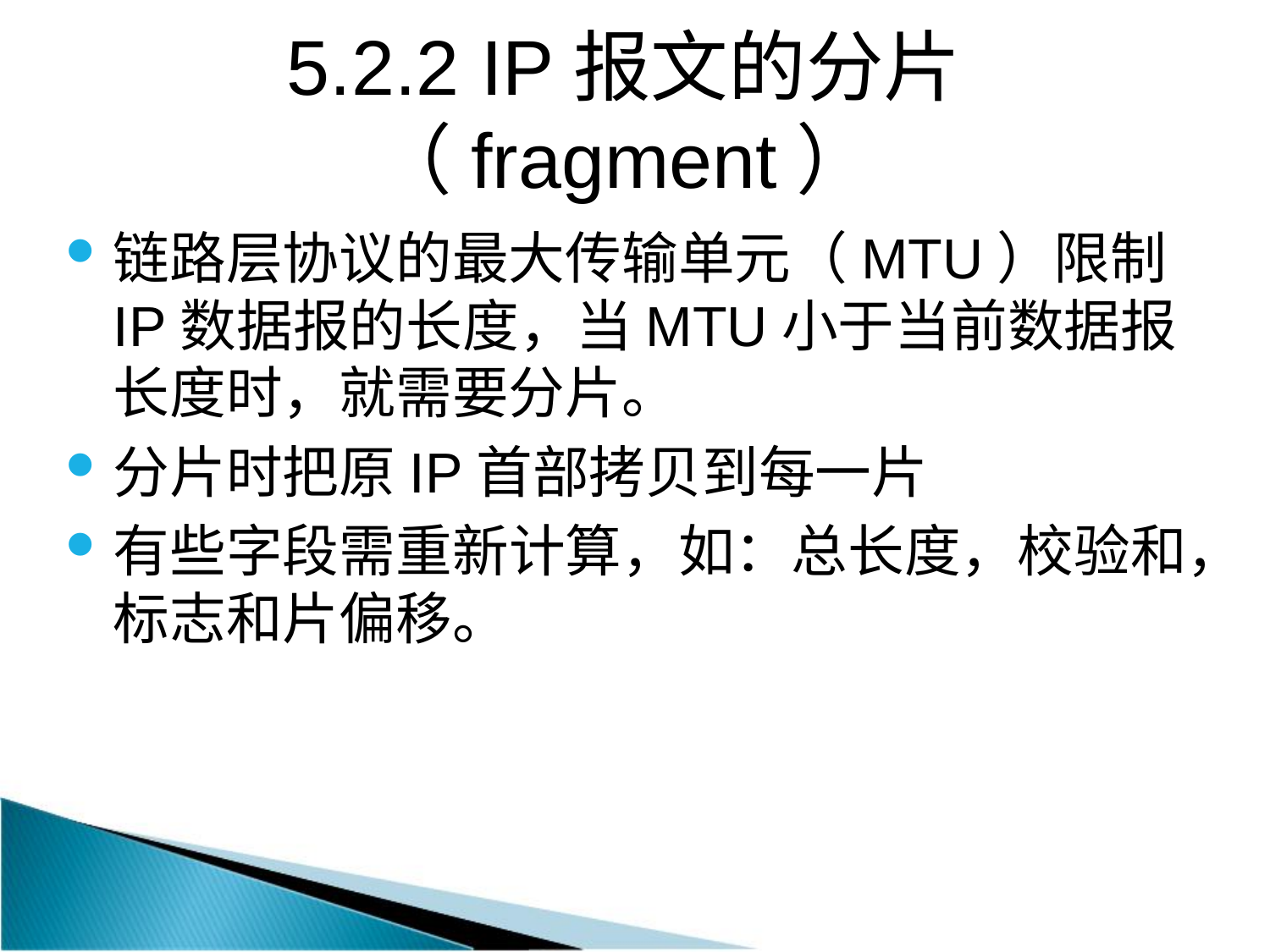

# 5.2.2 IP报文的分片（fragment）
链路层协议的最大传输单元（MTU）限制IP数据报的长度，当MTU小于当前数据报长度时，就需要分片。
分片时把原IP首部拷贝到每一片
有些字段需重新计算，如：总长度，校验和，标志和片偏移。